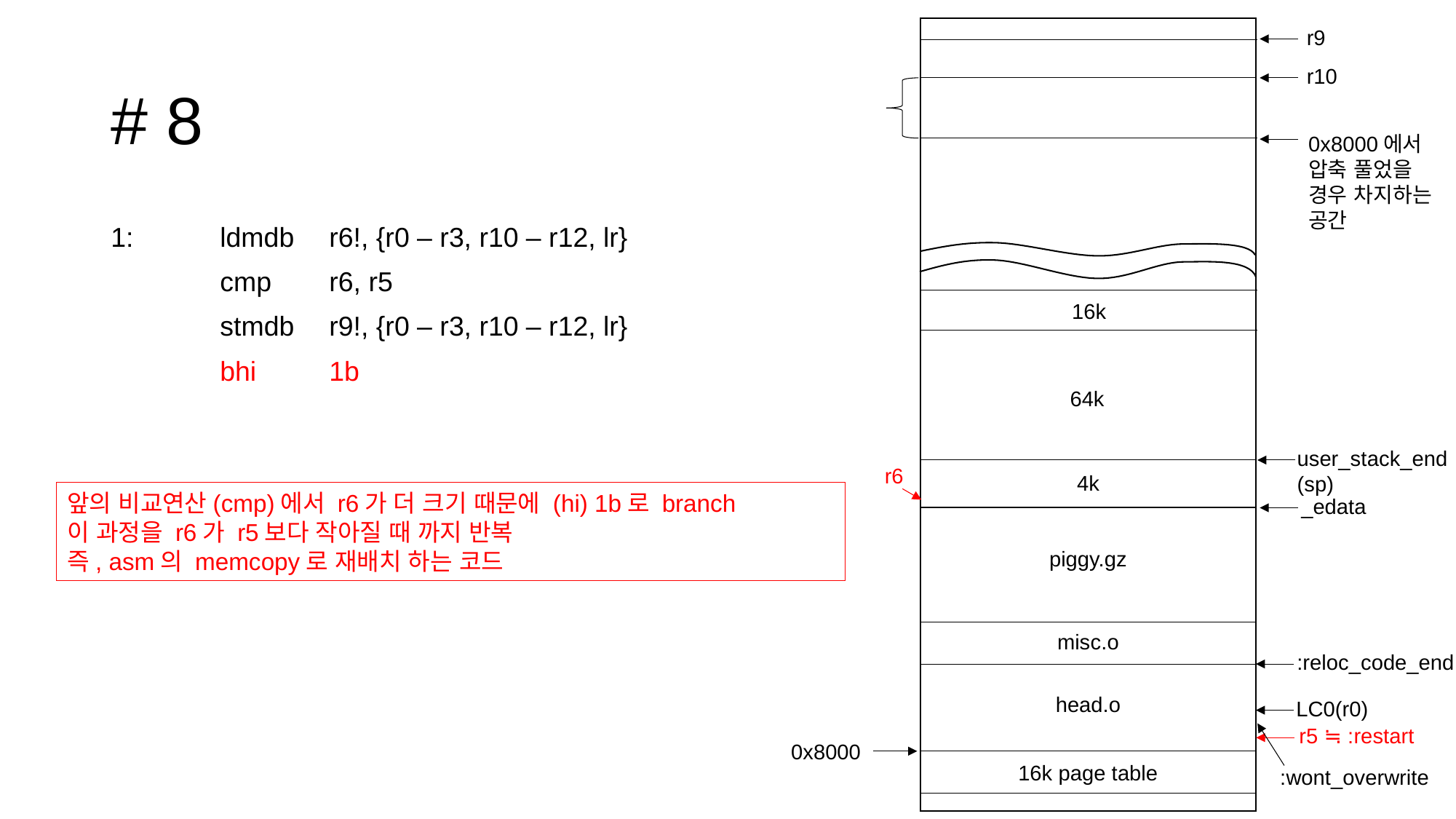

r9
# # 8
r10

0x8000에서
압축 풀었을
경우 차지하는
공간
1:	ldmdb	r6!, {r0 – r3, r10 – r12, lr}
	cmp	r6, r5
	stmdb	r9!, {r0 – r3, r10 – r12, lr}
	bhi	1b

16k
64k

user_stack_end
(sp)
r6
4k
앞의 비교연산(cmp)에서 r6가 더 크기 때문에 (hi) 1b로 branch
이 과정을 r6가 r5보다 작아질 때 까지 반복
즉, asm의 memcopy로 재배치 하는 코드
_edata
piggy.gz
misc.o
:reloc_code_end
head.o
LC0(r0)
r5 ≒ :restart
0x8000
16k page table
:wont_overwrite